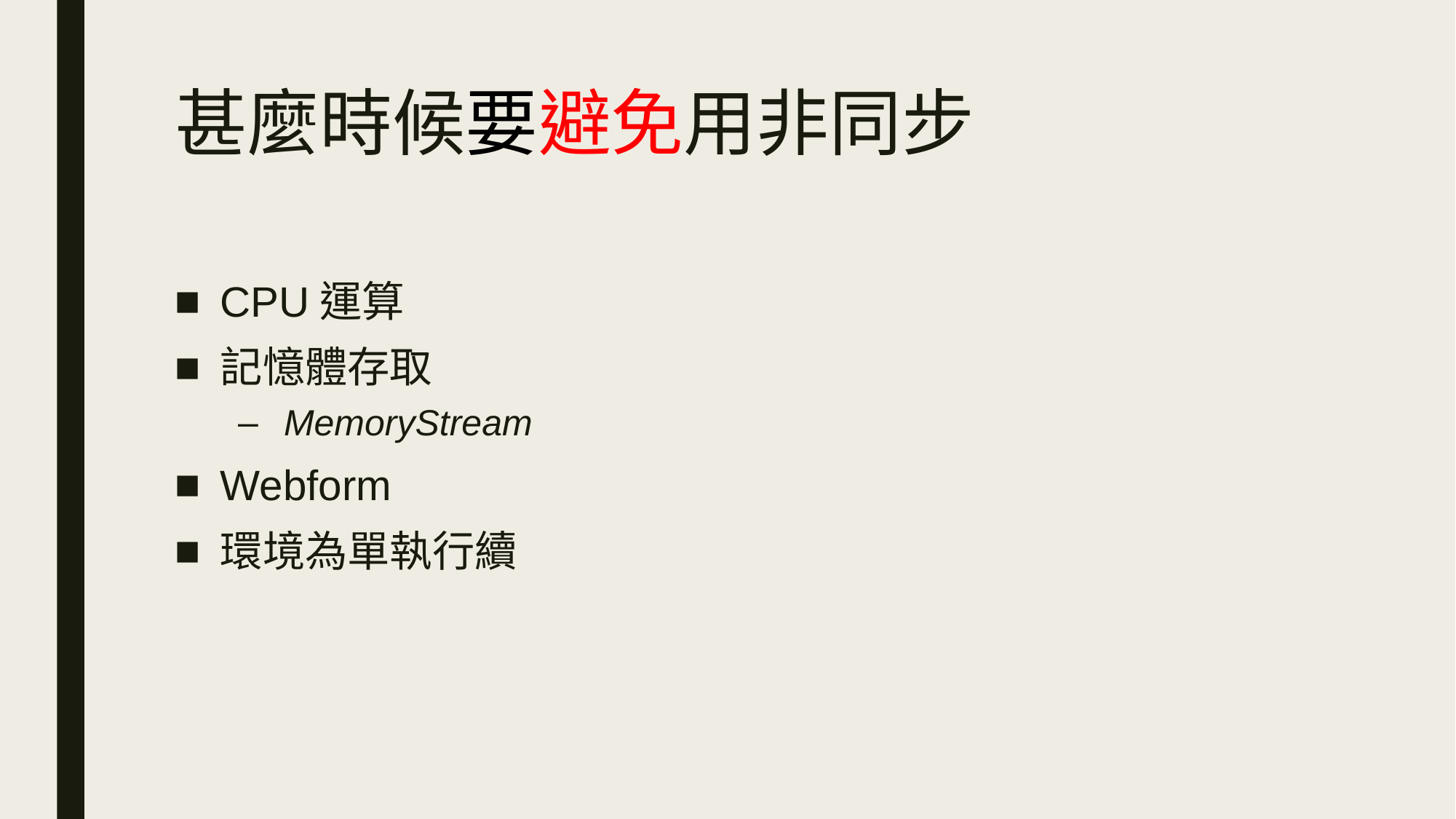

# 甚麼時候要避免用非同步
CPU運算
記憶體存取
MemoryStream
Webform
環境為單執行續